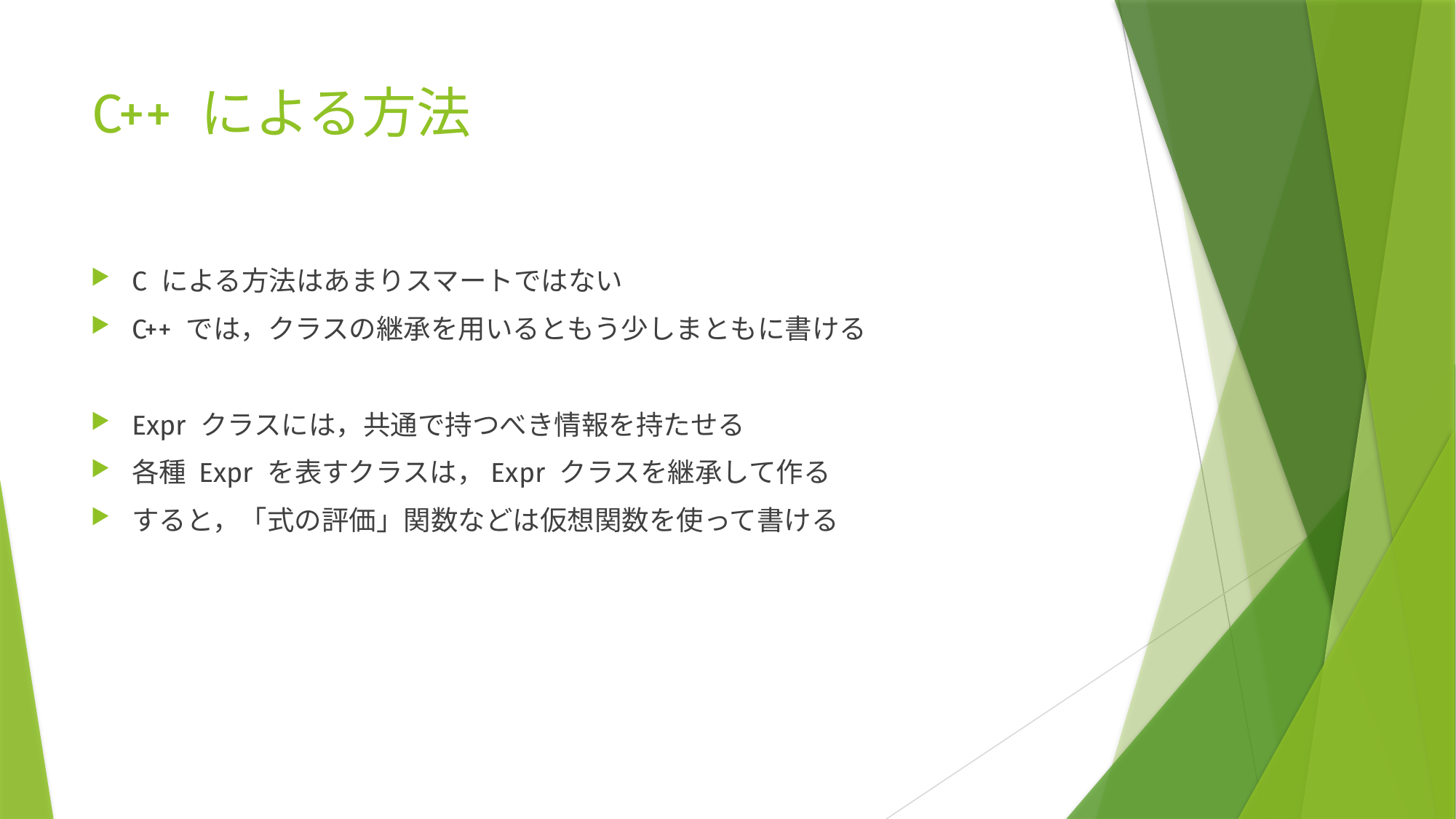

# C++ による方法
C による方法はあまりスマートではない
C++ では，クラスの継承を用いるともう少しまともに書ける

Expr クラスには，共通で持つべき情報を持たせる
各種 Expr を表すクラスは，Expr クラスを継承して作る
すると，「式の評価」関数などは仮想関数を使って書ける